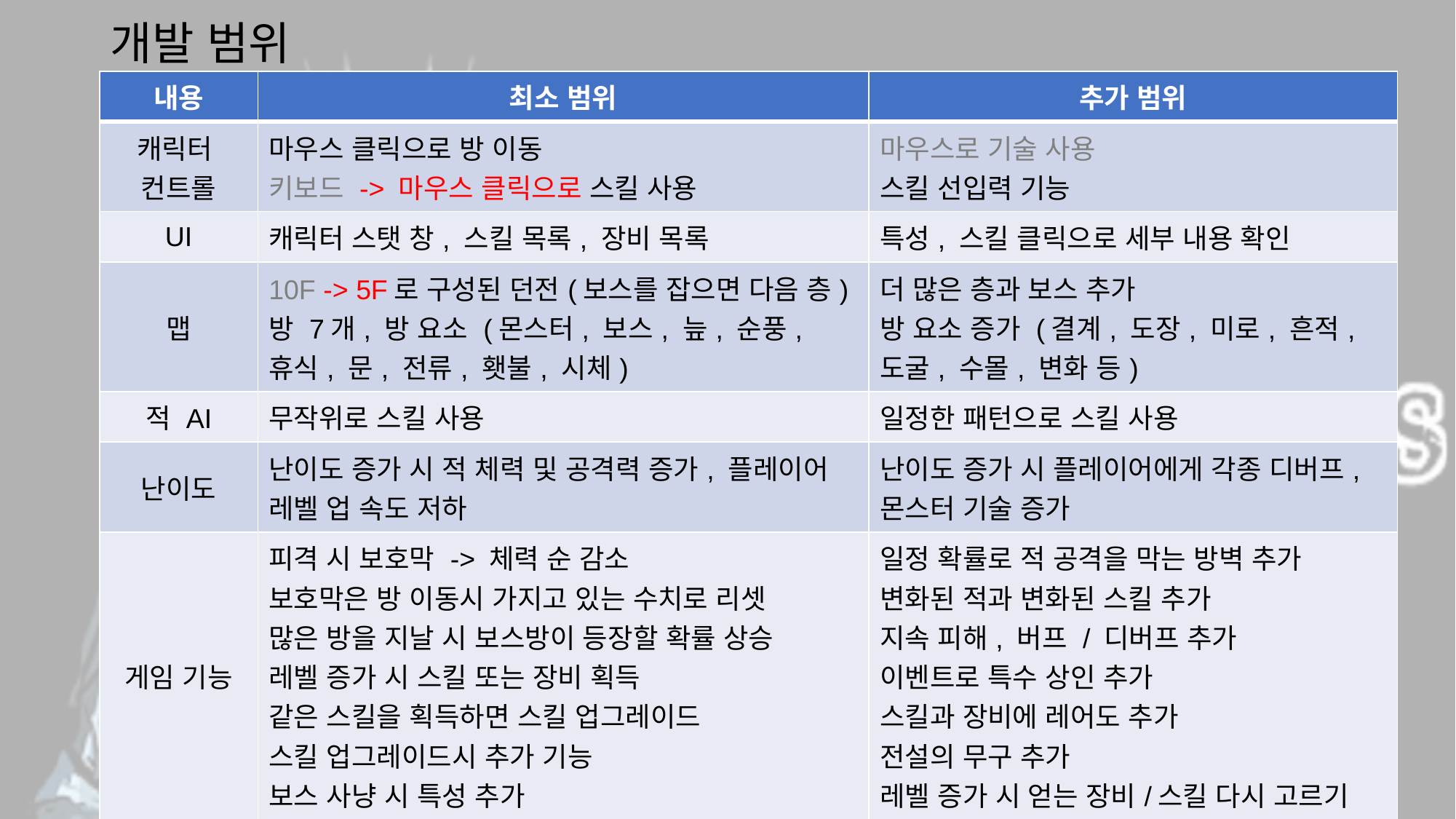

# 개발 범위
| 내용 | 최소 범위 | 추가 범위 |
| --- | --- | --- |
| 캐릭터 컨트롤 | 마우스 클릭으로 방 이동 키보드 -> 마우스 클릭으로 스킬 사용 | 마우스로 기술 사용 스킬 선입력 기능 |
| UI | 캐릭터 스탯 창, 스킬 목록, 장비 목록 | 특성, 스킬 클릭으로 세부 내용 확인 |
| 맵 | 10F -> 5F로 구성된 던전(보스를 잡으면 다음 층) 방 7개, 방 요소 (몬스터, 보스, 늪, 순풍, 휴식, 문, 전류, 횃불, 시체) | 더 많은 층과 보스 추가 방 요소 증가 (결계, 도장, 미로, 흔적, 도굴, 수몰, 변화 등) |
| 적 AI | 무작위로 스킬 사용 | 일정한 패턴으로 스킬 사용 |
| 난이도 | 난이도 증가 시 적 체력 및 공격력 증가, 플레이어 레벨 업 속도 저하 | 난이도 증가 시 플레이어에게 각종 디버프, 몬스터 기술 증가 |
| 게임 기능 | 피격 시 보호막 -> 체력 순 감소 보호막은 방 이동시 가지고 있는 수치로 리셋 많은 방을 지날 시 보스방이 등장할 확률 상승 레벨 증가 시 스킬 또는 장비 획득 같은 스킬을 획득하면 스킬 업그레이드 스킬 업그레이드시 추가 기능 보스 사냥 시 특성 추가 | 일정 확률로 적 공격을 막는 방벽 추가 변화된 적과 변화된 스킬 추가 지속 피해, 버프 / 디버프 추가 이벤트로 특수 상인 추가 스킬과 장비에 레어도 추가 전설의 무구 추가 레벨 증가 시 얻는 장비/스킬 다시 고르기 |
| 사운드 | 기본 배경음, 보스 배경음, 타격음, 폭발음 등 |  |
| 애니메이션 | 적과 플레이어의 공격, 죽음, 화면 흔들림, 체력 감소 등 |  |